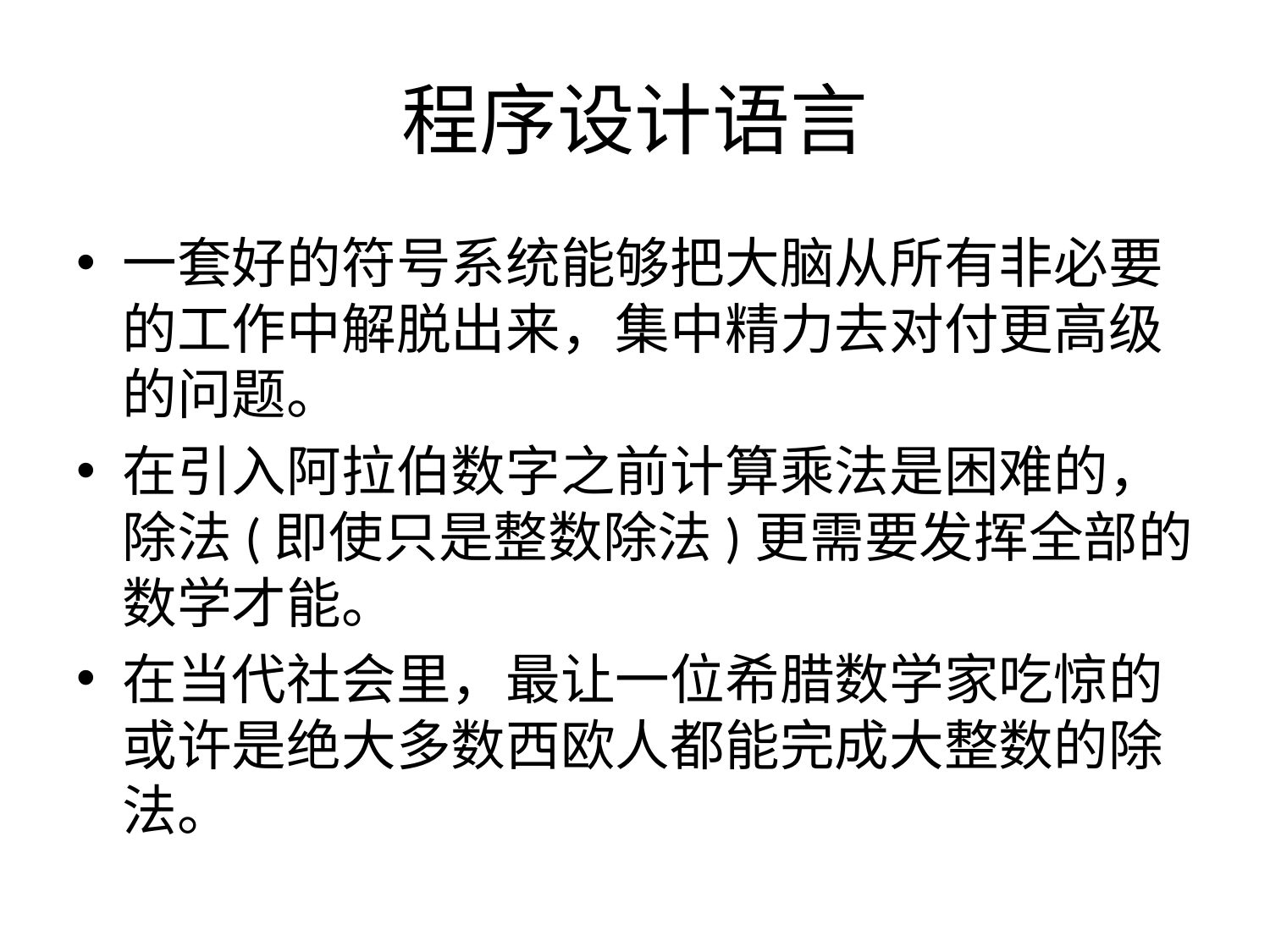

# 程序设计语言
一套好的符号系统能够把大脑从所有非必要的工作中解脱出来，集中精力去对付更高级的问题。
在引入阿拉伯数字之前计算乘法是困难的，除法(即使只是整数除法)更需要发挥全部的数学才能。
在当代社会里，最让一位希腊数学家吃惊的或许是绝大多数西欧人都能完成大整数的除法。